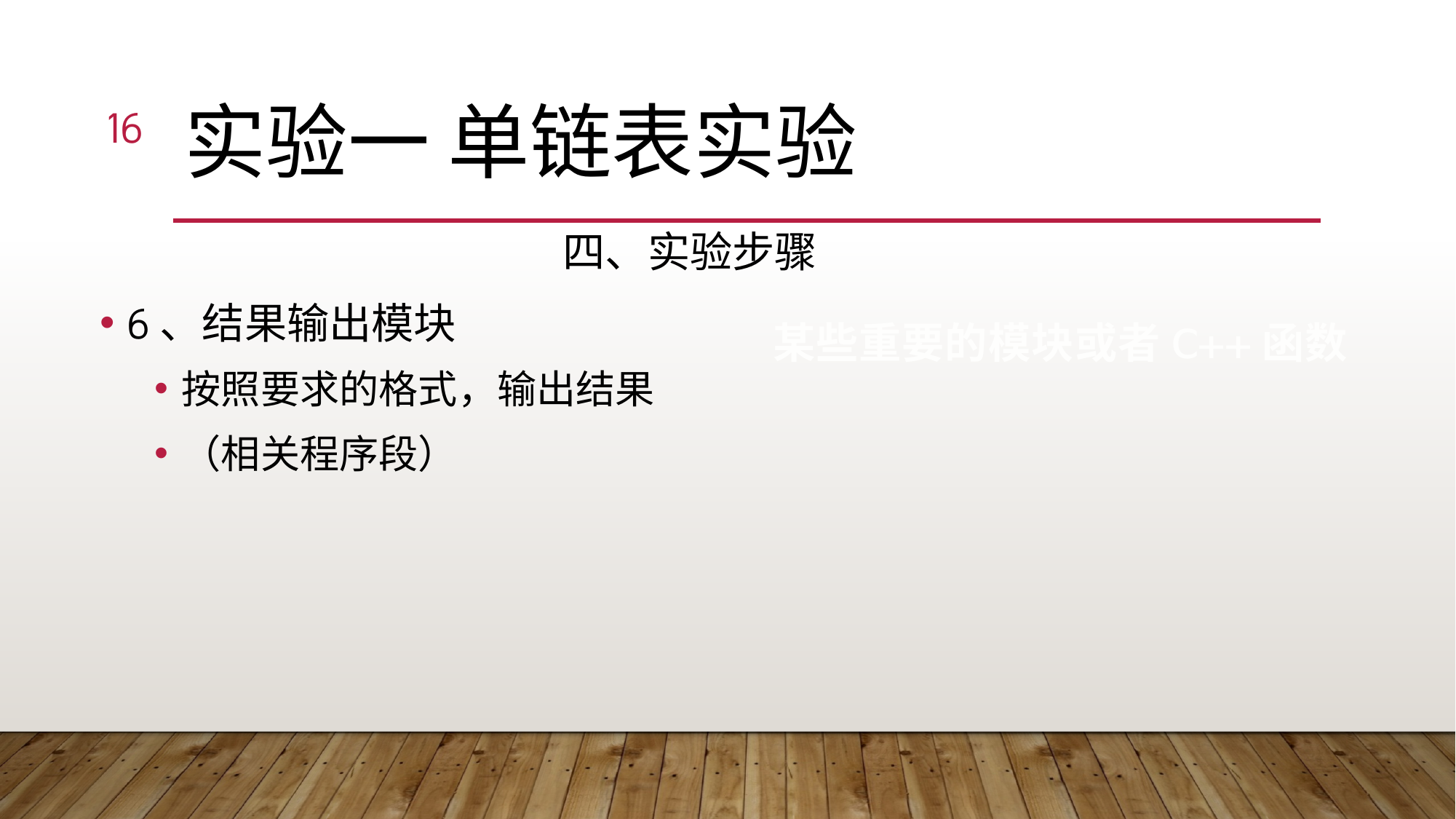

16
# 实验一 单链表实验
四、实验步骤
6、结果输出模块
按照要求的格式，输出结果
（相关程序段）
某些重要的模块或者C++函数